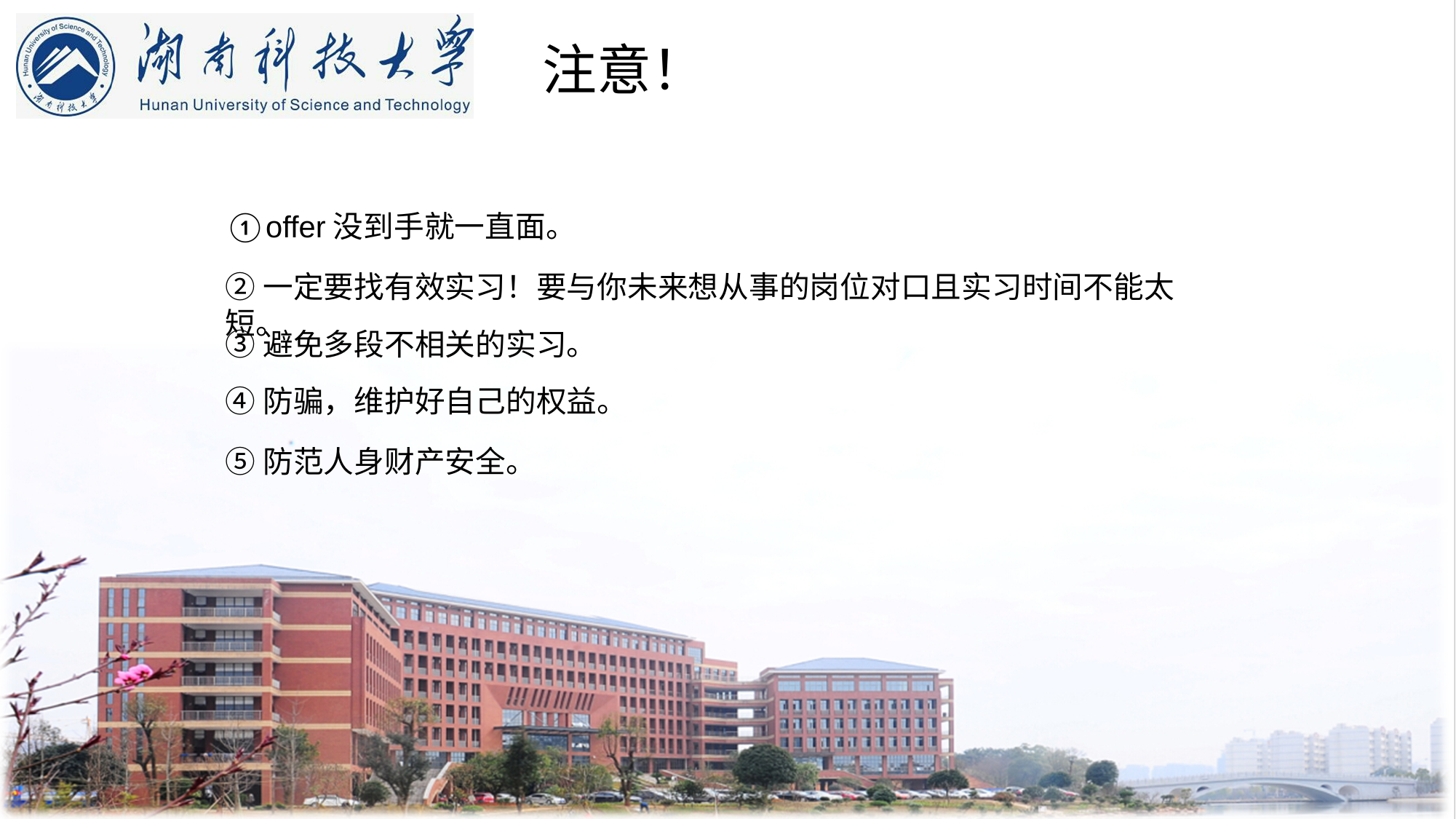

注意！
①offer没到手就一直面。
②一定要找有效实习！要与你未来想从事的岗位对口且实习时间不能太短。
③避免多段不相关的实习。
④防骗，维护好自己的权益。
⑤防范人身财产安全。